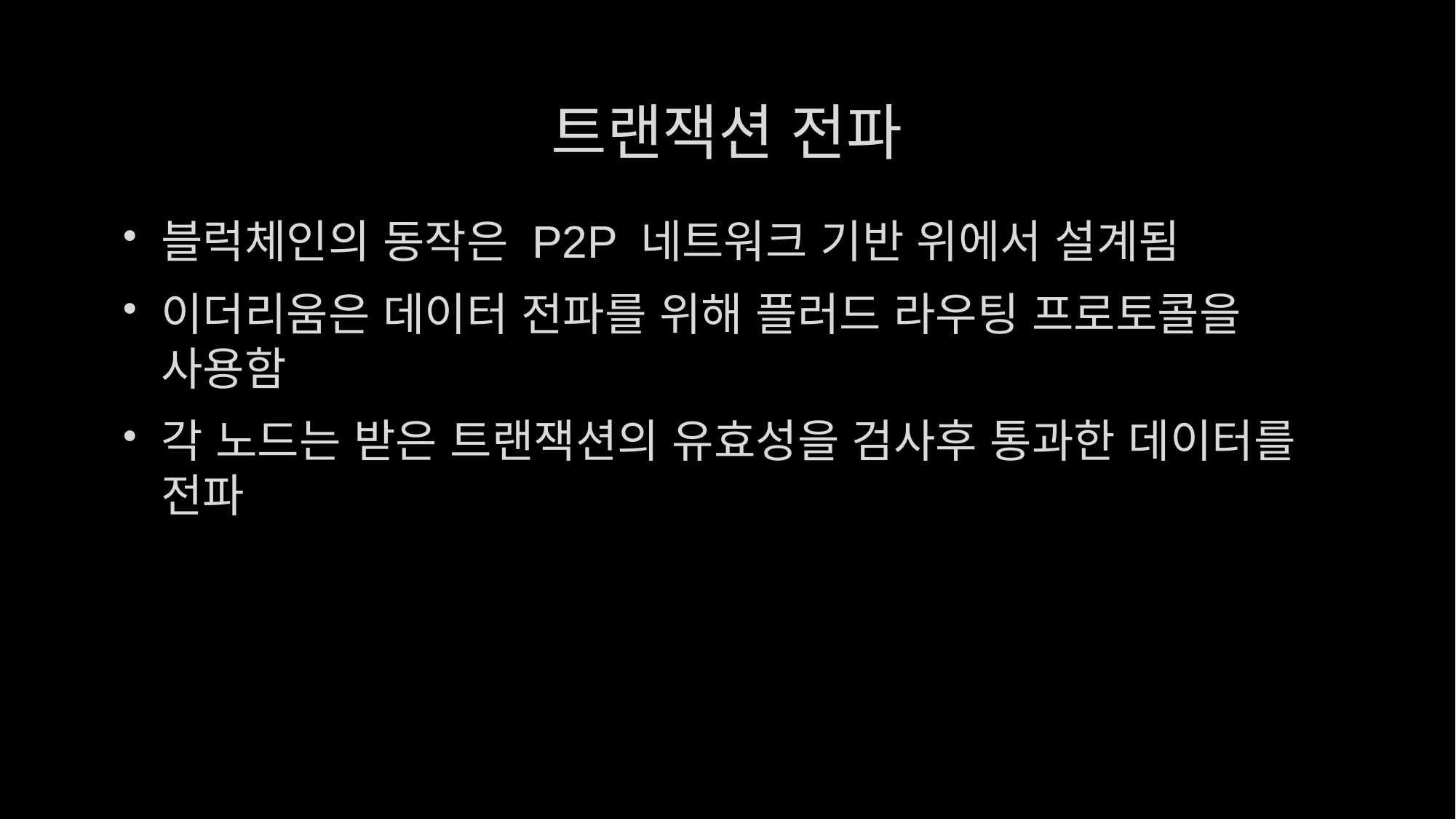

# 트랜잭션 전파
블럭체인의 동작은 P2P 네트워크 기반 위에서 설계됨
이더리움은 데이터 전파를 위해 플러드 라우팅 프로토콜을 사용함
각 노드는 받은 트랜잭션의 유효성을 검사후 통과한 데이터를 전파